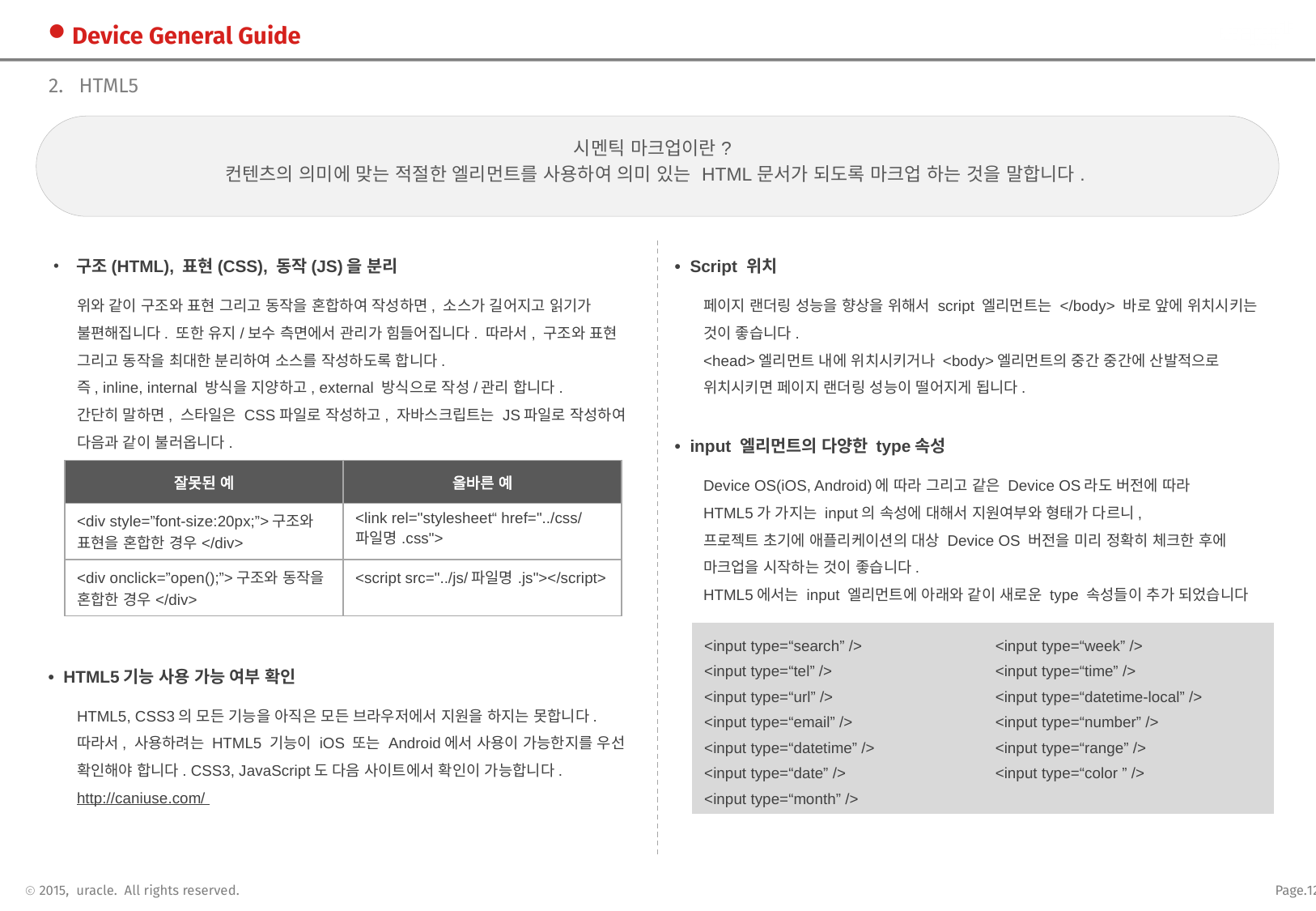

# Device General Guide
HTML5
시멘틱 마크업이란?
컨텐츠의 의미에 맞는 적절한 엘리먼트를 사용하여 의미 있는 HTML문서가 되도록 마크업 하는 것을 말합니다.
•  구조(HTML), 표현(CSS), 동작(JS)을 분리
•  Script 위치
위와 같이 구조와 표현 그리고 동작을 혼합하여 작성하면, 소스가 길어지고 읽기가 불편해집니다. 또한 유지/보수 측면에서 관리가 힘들어집니다. 따라서, 구조와 표현 그리고 동작을 최대한 분리하여 소스를 작성하도록 합니다.
즉, inline, internal 방식을 지양하고, external 방식으로 작성/관리 합니다.
간단히 말하면, 스타일은 CSS파일로 작성하고, 자바스크립트는 JS파일로 작성하여 다음과 같이 불러옵니다.
페이지 랜더링 성능을 향상을 위해서 script 엘리먼트는 </body> 바로 앞에 위치시키는 것이 좋습니다.
<head>엘리먼트 내에 위치시키거나 <body>엘리먼트의 중간 중간에 산발적으로 위치시키면 페이지 랜더링 성능이 떨어지게 됩니다.
•  input 엘리먼트의 다양한 type속성
| 잘못된 예 | 올바른 예 |
| --- | --- |
| <div style=”font-size:20px;”>구조와 표현을 혼합한 경우</div> | <link rel="stylesheet“ href="../css/파일명.css"> |
| <div onclick=”open();”>구조와 동작을 혼합한 경우</div> | <script src="../js/파일명.js"></script> |
Device OS(iOS, Android)에 따라 그리고 같은 Device OS라도 버전에 따라
HTML5가 가지는 input의 속성에 대해서 지원여부와 형태가 다르니,
프로젝트 초기에 애플리케이션의 대상 Device OS 버전을 미리 정확히 체크한 후에 마크업을 시작하는 것이 좋습니다.
HTML5에서는 input 엘리먼트에 아래와 같이 새로운 type 속성들이 추가 되었습니다
| <input type=“search” /> <input type=“tel” /> <input type=“url” /> <input type=“email” /> <input type=“datetime” /> <input type=“date” /> <input type=“month” /> | <input type=“week” /> <input type=“time” /> <input type=“datetime-local” /> <input type=“number” /> <input type=“range” /> <input type=“color ” /> |
| --- | --- |
•  HTML5기능 사용 가능 여부 확인
HTML5, CSS3의 모든 기능을 아직은 모든 브라우저에서 지원을 하지는 못합니다.
따라서, 사용하려는 HTML5 기능이 iOS 또는 Android에서 사용이 가능한지를 우선 확인해야 합니다. CSS3, JavaScript도 다음 사이트에서 확인이 가능합니다.
http://caniuse.com/